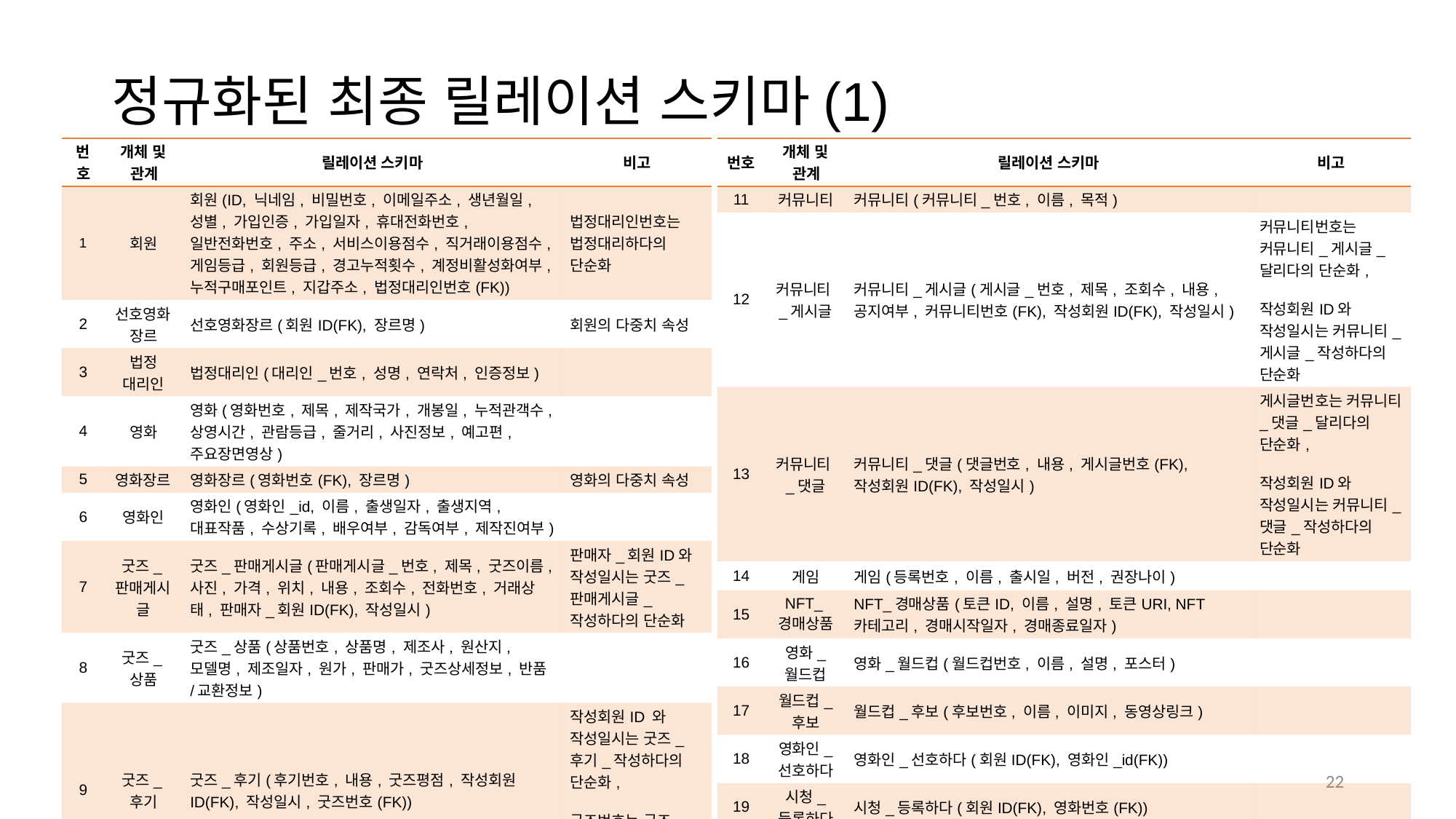

정규화된 최종 릴레이션 스키마(1)
| 번호 | 개체 및 관계 | 릴레이션 스키마 | 비고 |
| --- | --- | --- | --- |
| 1 | 회원 | 회원(ID, 닉네임, 비밀번호, 이메일주소, 생년월일, 성별, 가입인증, 가입일자, 휴대전화번호, 일반전화번호, 주소, 서비스이용점수, 직거래이용점수, 게임등급, 회원등급, 경고누적횟수, 계정비활성화여부, 누적구매포인트, 지갑주소, 법정대리인번호(FK)) | 법정대리인번호는 법정대리하다의 단순화 |
| 2 | 선호영화장르 | 선호영화장르(회원ID(FK), 장르명) | 회원의 다중치 속성 |
| 3 | 법정 대리인 | 법정대리인(대리인\_번호, 성명, 연락처, 인증정보) |  |
| 4 | 영화 | 영화(영화번호, 제목, 제작국가, 개봉일, 누적관객수, 상영시간, 관람등급, 줄거리, 사진정보, 예고편, 주요장면영상) |  |
| 5 | 영화장르 | 영화장르(영화번호(FK), 장르명) | 영화의 다중치 속성 |
| 6 | 영화인 | 영화인(영화인\_id, 이름, 출생일자, 출생지역, 대표작품, 수상기록, 배우여부, 감독여부, 제작진여부) |  |
| 7 | 굿즈\_판매게시글 | 굿즈\_판매게시글(판매게시글\_번호, 제목, 굿즈이름, 사진, 가격, 위치, 내용, 조회수, 전화번호, 거래상태, 판매자\_회원ID(FK), 작성일시) | 판매자\_회원ID와 작성일시는 굿즈\_판매게시글\_작성하다의 단순화 |
| 8 | 굿즈\_상품 | 굿즈\_상품(상품번호, 상품명, 제조사, 원산지, 모델명, 제조일자, 원가, 판매가, 굿즈상세정보, 반품/교환정보) |  |
| 9 | 굿즈\_후기 | 굿즈\_후기(후기번호, 내용, 굿즈평점, 작성회원ID(FK), 작성일시, 굿즈번호(FK)) | 작성회원ID 와 작성일시는 굿즈\_후기\_작성하다의 단순화, 굿즈번호는 굿즈\_후기\_달리다의 단순화 |
| 10 | 행사 | 행사(행사번호, 이름, 내용, 시작날짜, 종료날짜, 장소, 참가비) |  |
| 번호 | 개체 및 관계 | 릴레이션 스키마 | 비고 |
| --- | --- | --- | --- |
| 11 | 커뮤니티 | 커뮤니티(커뮤니티\_번호, 이름, 목적) |  |
| 12 | 커뮤니티\_게시글 | 커뮤니티\_게시글(게시글\_번호, 제목, 조회수, 내용, 공지여부, 커뮤니티번호(FK), 작성회원ID(FK), 작성일시) | 커뮤니티번호는 커뮤니티\_게시글\_달리다의 단순화, 작성회원ID와 작성일시는 커뮤니티\_게시글\_작성하다의 단순화 |
| 13 | 커뮤니티\_댓글 | 커뮤니티\_댓글(댓글번호, 내용, 게시글번호(FK), 작성회원ID(FK), 작성일시) | 게시글번호는 커뮤니티\_댓글\_달리다의 단순화, 작성회원ID와 작성일시는 커뮤니티\_댓글\_작성하다의 단순화 |
| 14 | 게임 | 게임(등록번호, 이름, 출시일, 버전, 권장나이) |  |
| 15 | NFT\_경매상품 | NFT\_경매상품(토큰ID, 이름, 설명, 토큰URI, NFT카테고리, 경매시작일자, 경매종료일자) |  |
| 16 | 영화\_ 월드컵 | 영화\_월드컵(월드컵번호, 이름, 설명, 포스터) |  |
| 17 | 월드컵\_ 후보 | 월드컵\_후보(후보번호, 이름, 이미지, 동영상링크) |  |
| 18 | 영화인\_ 선호하다 | 영화인\_선호하다(회원ID(FK), 영화인\_id(FK)) |  |
| 19 | 시청\_ 등록하다 | 시청\_등록하다(회원ID(FK), 영화번호(FK)) |  |
| 20 | 감상평\_ 작성하다 | 감상평\_작성하다(회원ID(FK), 영화번호(FK), 작성일시, 영화평점, 감상내용) |  |
22